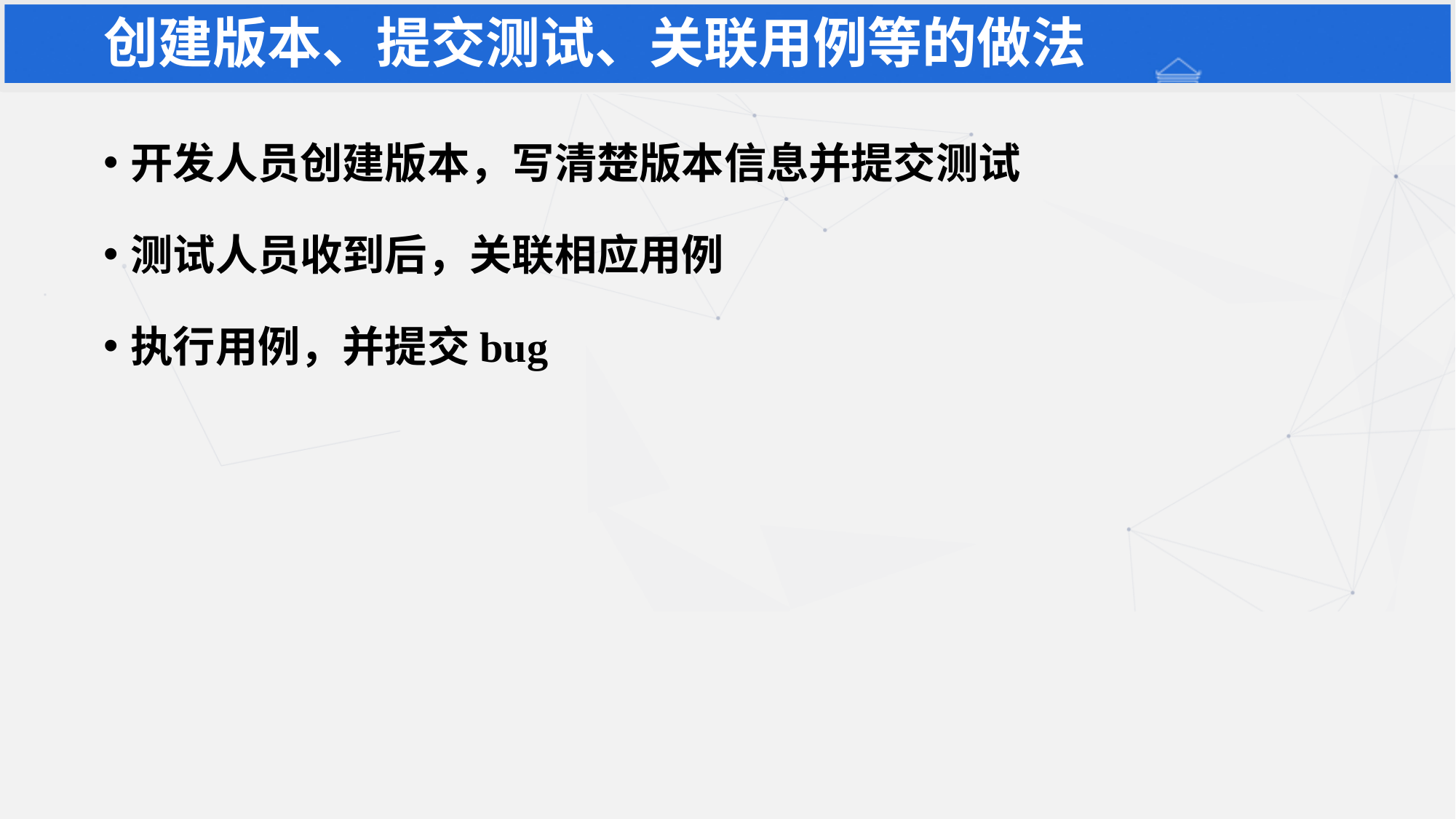

创建版本、提交测试、关联用例等的做法
开发人员创建版本，写清楚版本信息并提交测试
测试人员收到后，关联相应用例
执行用例，并提交bug